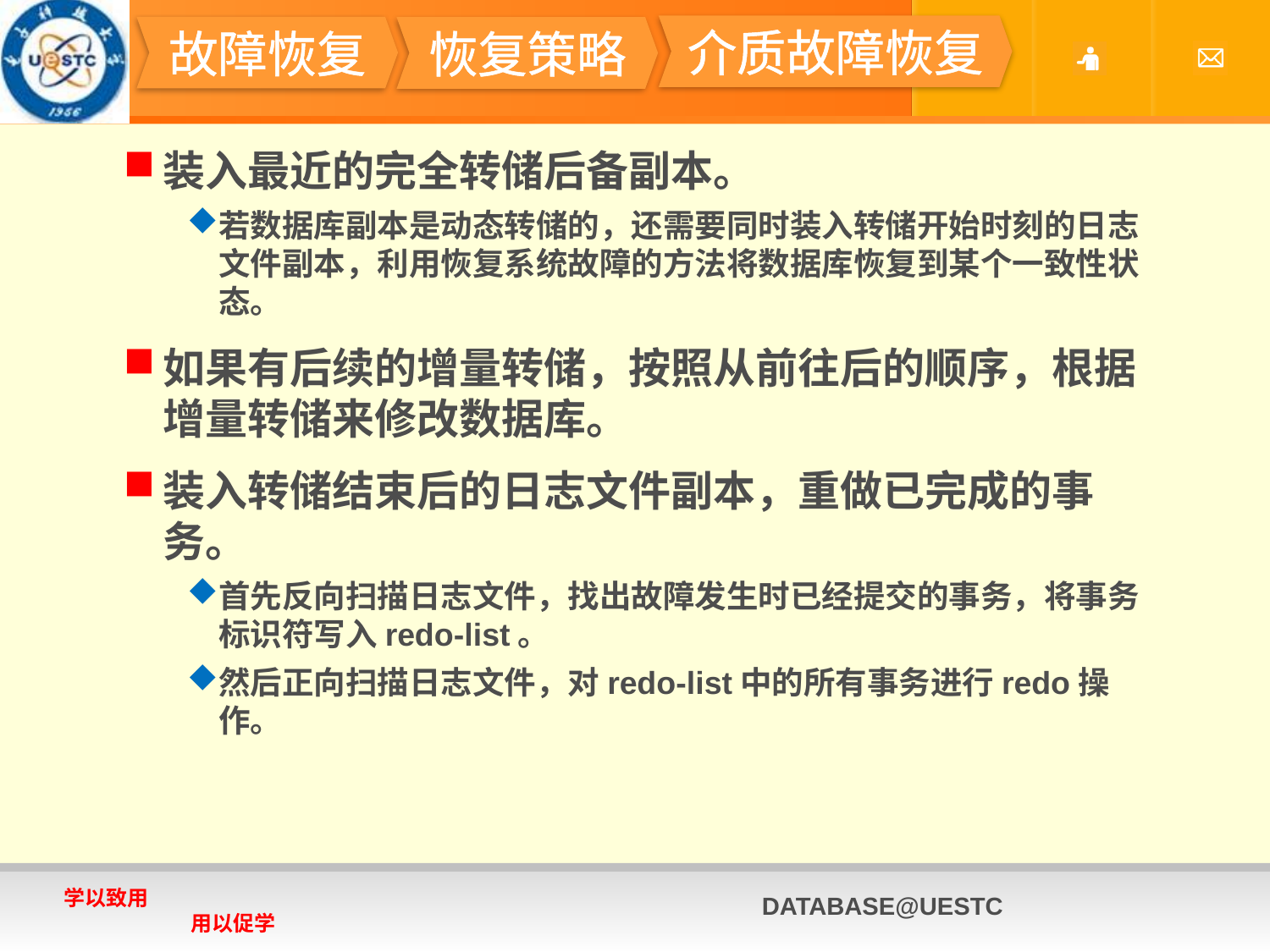

#
介质故障恢复
故障恢复
恢复策略
装入最近的完全转储后备副本。
若数据库副本是动态转储的，还需要同时装入转储开始时刻的日志文件副本，利用恢复系统故障的方法将数据库恢复到某个一致性状态。
如果有后续的增量转储，按照从前往后的顺序，根据增量转储来修改数据库。
装入转储结束后的日志文件副本，重做已完成的事务。
首先反向扫描日志文件，找出故障发生时已经提交的事务，将事务标识符写入redo-list。
然后正向扫描日志文件，对redo-list中的所有事务进行redo操作。